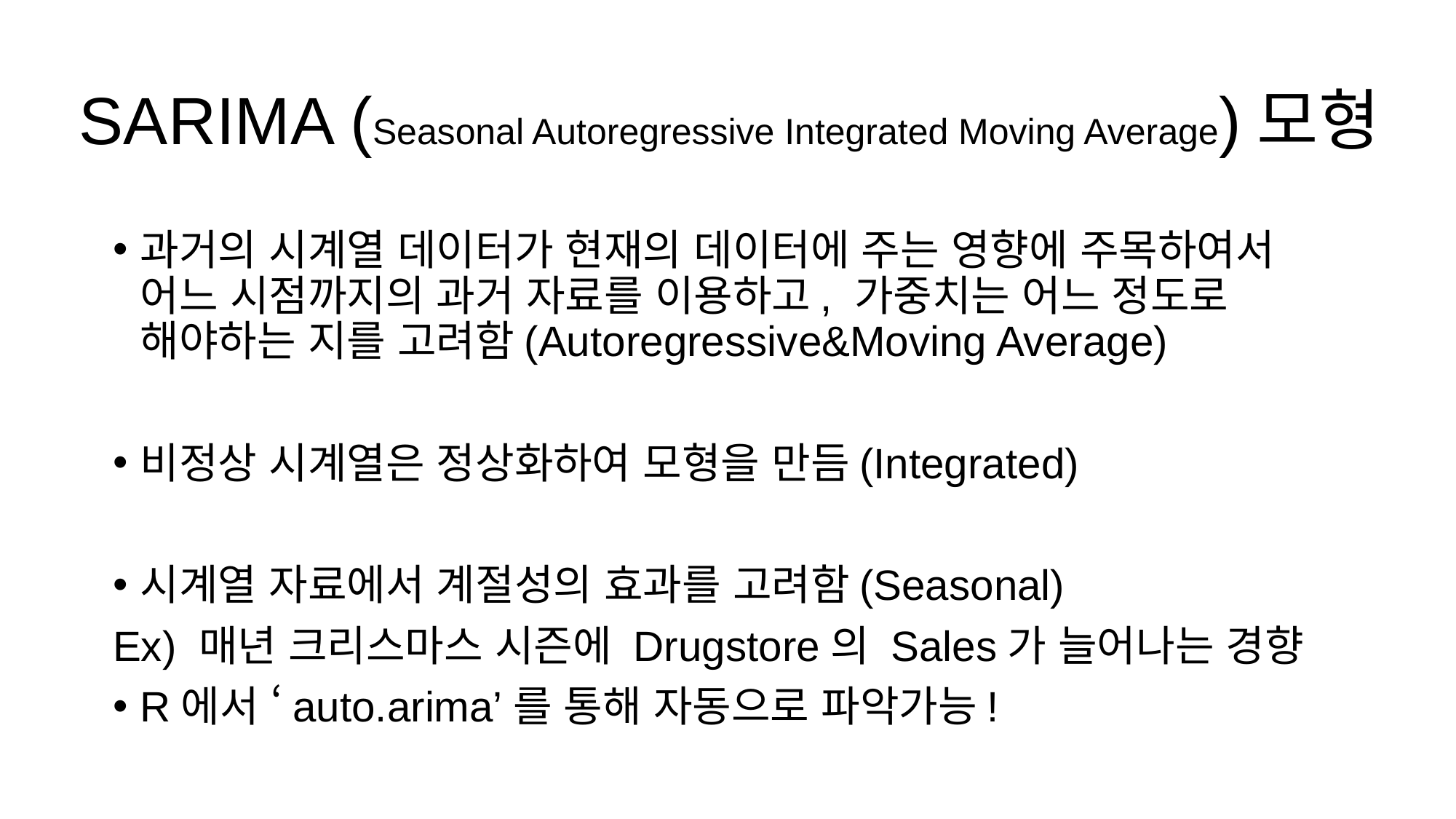

# SARIMA (Seasonal Autoregressive Integrated Moving Average)모형
과거의 시계열 데이터가 현재의 데이터에 주는 영향에 주목하여서 어느 시점까지의 과거 자료를 이용하고, 가중치는 어느 정도로 해야하는 지를 고려함(Autoregressive&Moving Average)

비정상 시계열은 정상화하여 모형을 만듬(Integrated)

시계열 자료에서 계절성의 효과를 고려함(Seasonal)
Ex) 매년 크리스마스 시즌에 Drugstore의 Sales가 늘어나는 경향
R에서 ‘auto.arima’를 통해 자동으로 파악가능!